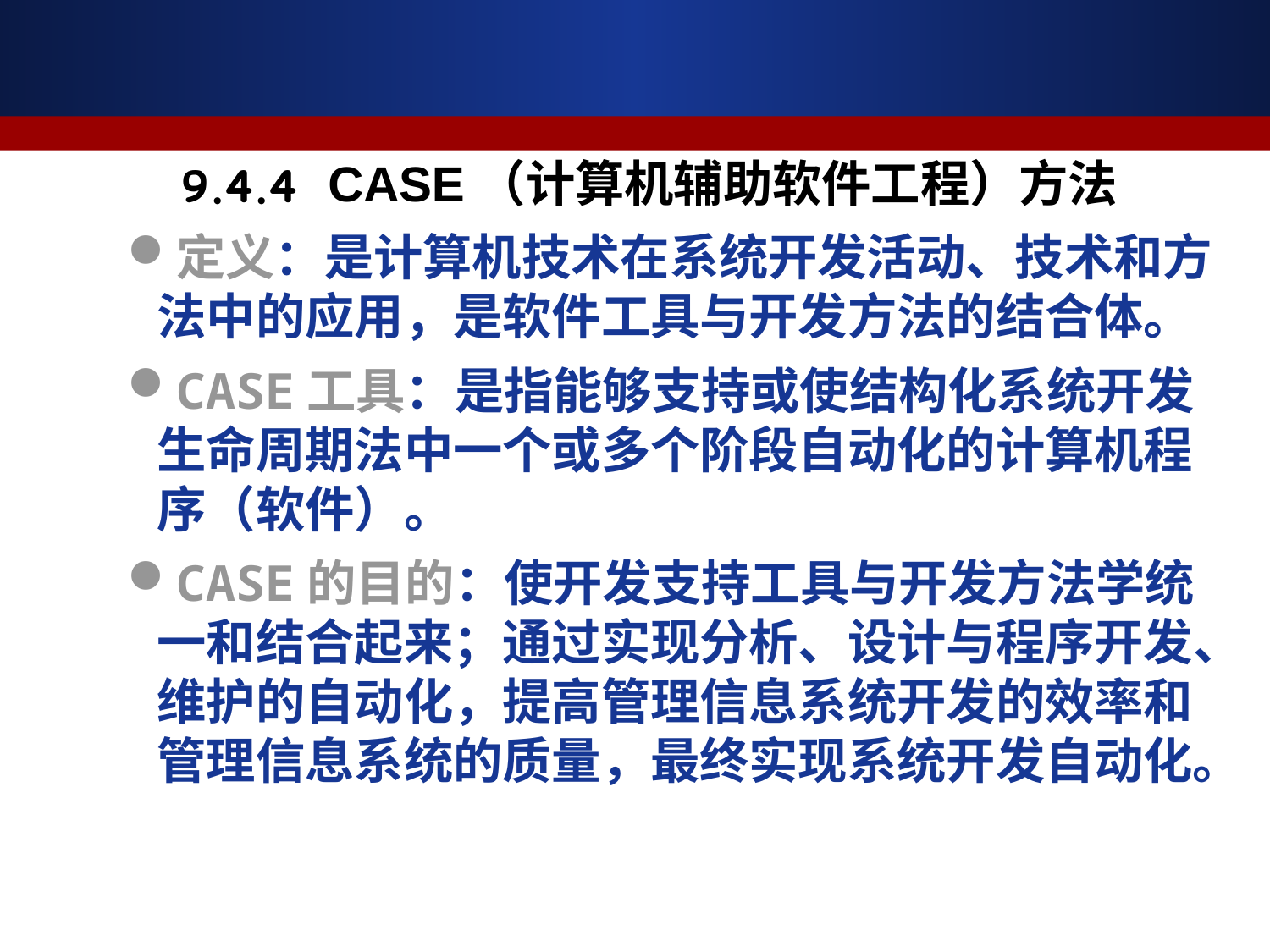

9.4.4  CASE（计算机辅助软件工程）方法
定义：是计算机技术在系统开发活动、技术和方法中的应用，是软件工具与开发方法的结合体。
CASE工具：是指能够支持或使结构化系统开发生命周期法中一个或多个阶段自动化的计算机程序（软件）。
CASE的目的：使开发支持工具与开发方法学统一和结合起来；通过实现分析、设计与程序开发、维护的自动化，提高管理信息系统开发的效率和管理信息系统的质量，最终实现系统开发自动化。